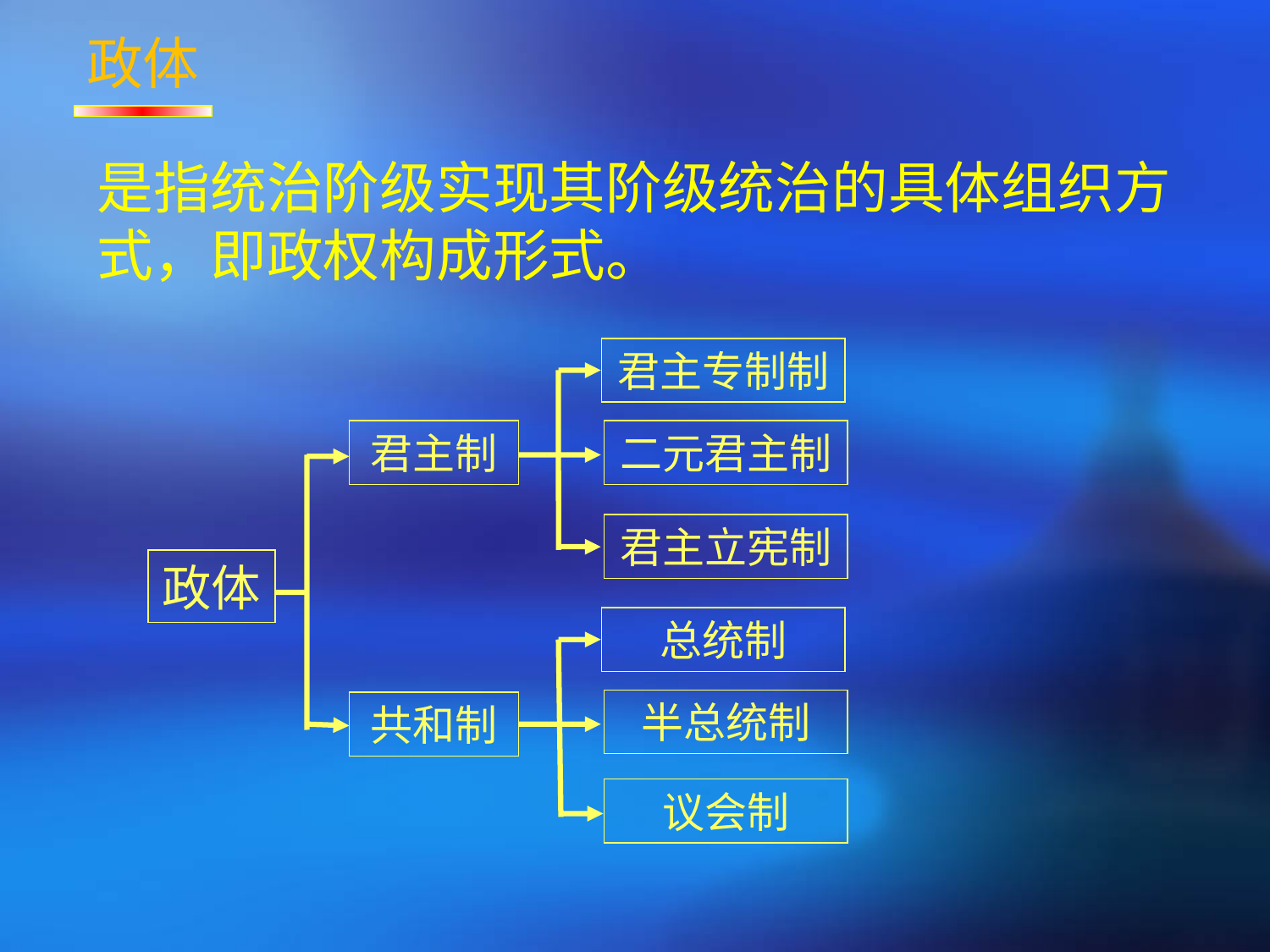

政体

是指统治阶级实现其阶级统治的具体组织方式，即政权构成形式。
君主专制制

君主制
二元君主制

君主立宪制
政体

总统制

半总统制
共和制

议会制